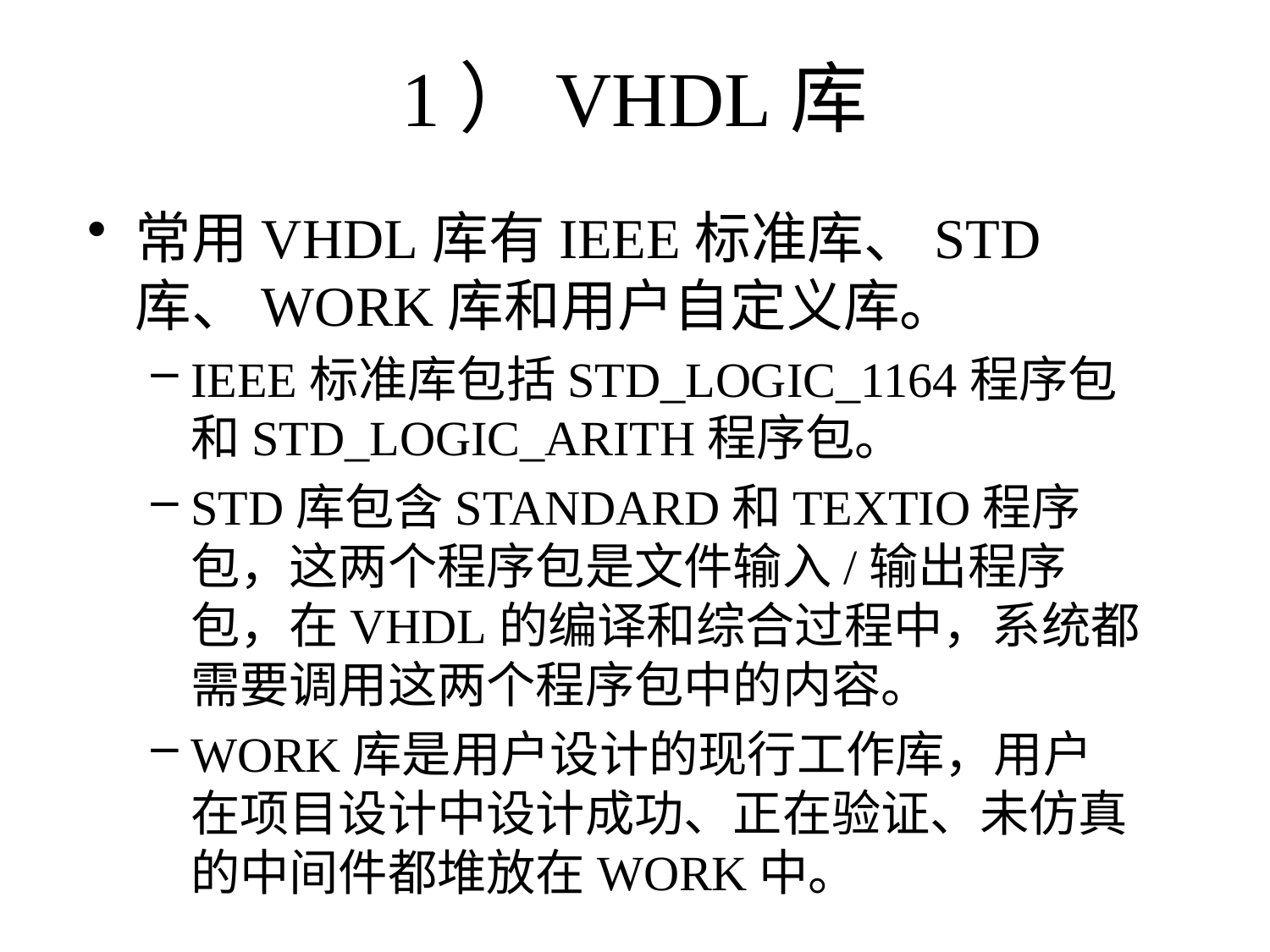

# 1）VHDL库
常用VHDL库有IEEE标准库、STD库、WORK库和用户自定义库。
IEEE标准库包括STD_LOGIC_1164程序包和STD_LOGIC_ARITH程序包。
STD库包含STANDARD和TEXTIO程序包，这两个程序包是文件输入/输出程序包，在VHDL的编译和综合过程中，系统都需要调用这两个程序包中的内容。
WORK库是用户设计的现行工作库，用户在项目设计中设计成功、正在验证、未仿真的中间件都堆放在WORK中。